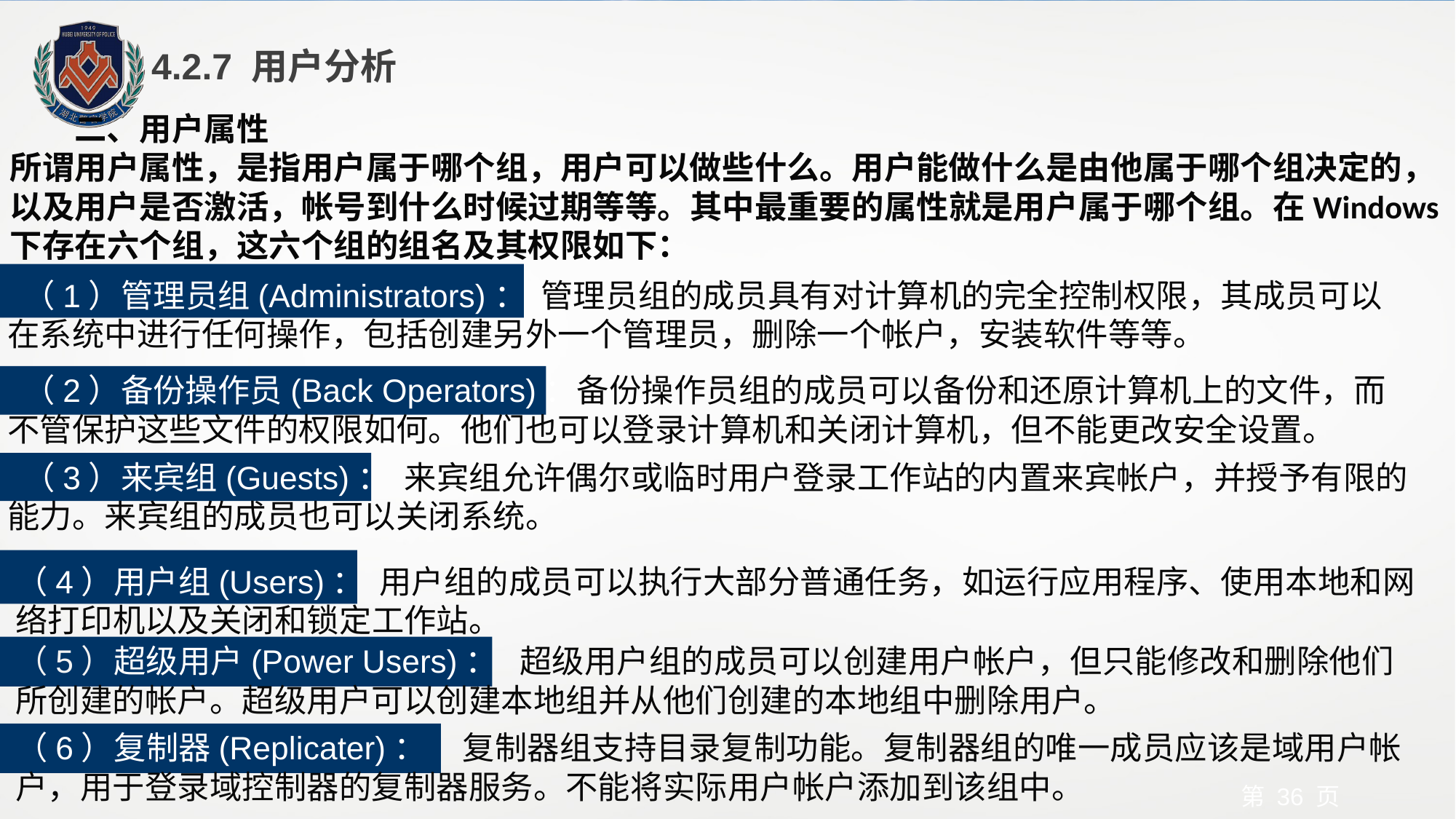

4.2.7 用户分析
　　二、用户属性
所谓用户属性，是指用户属于哪个组，用户可以做些什么。用户能做什么是由他属于哪个组决定的，以及用户是否激活，帐号到什么时候过期等等。其中最重要的属性就是用户属于哪个组。在Windows下存在六个组，这六个组的组名及其权限如下：

 （1）管理员组(Administrators)：  管理员组的成员具有对计算机的完全控制权限，其成员可以在系统中进行任何操作，包括创建另外一个管理员，删除一个帐户，安装软件等等。

 （2）备份操作员(Back Operators)：备份操作员组的成员可以备份和还原计算机上的文件，而不管保护这些文件的权限如何。他们也可以登录计算机和关闭计算机，但不能更改安全设置。
 （3）来宾组(Guests)：  来宾组允许偶尔或临时用户登录工作站的内置来宾帐户，并授予有限的能力。来宾组的成员也可以关闭系统。

（4）用户组(Users)：  用户组的成员可以执行大部分普通任务，如运行应用程序、使用本地和网络打印机以及关闭和锁定工作站。

（5）超级用户(Power Users)：   超级用户组的成员可以创建用户帐户，但只能修改和删除他们所创建的帐户。超级用户可以创建本地组并从他们创建的本地组中删除用户。

（6）复制器(Replicater)：     复制器组支持目录复制功能。复制器组的唯一成员应该是域用户帐户，用于登录域控制器的复制器服务。不能将实际用户帐户添加到该组中。